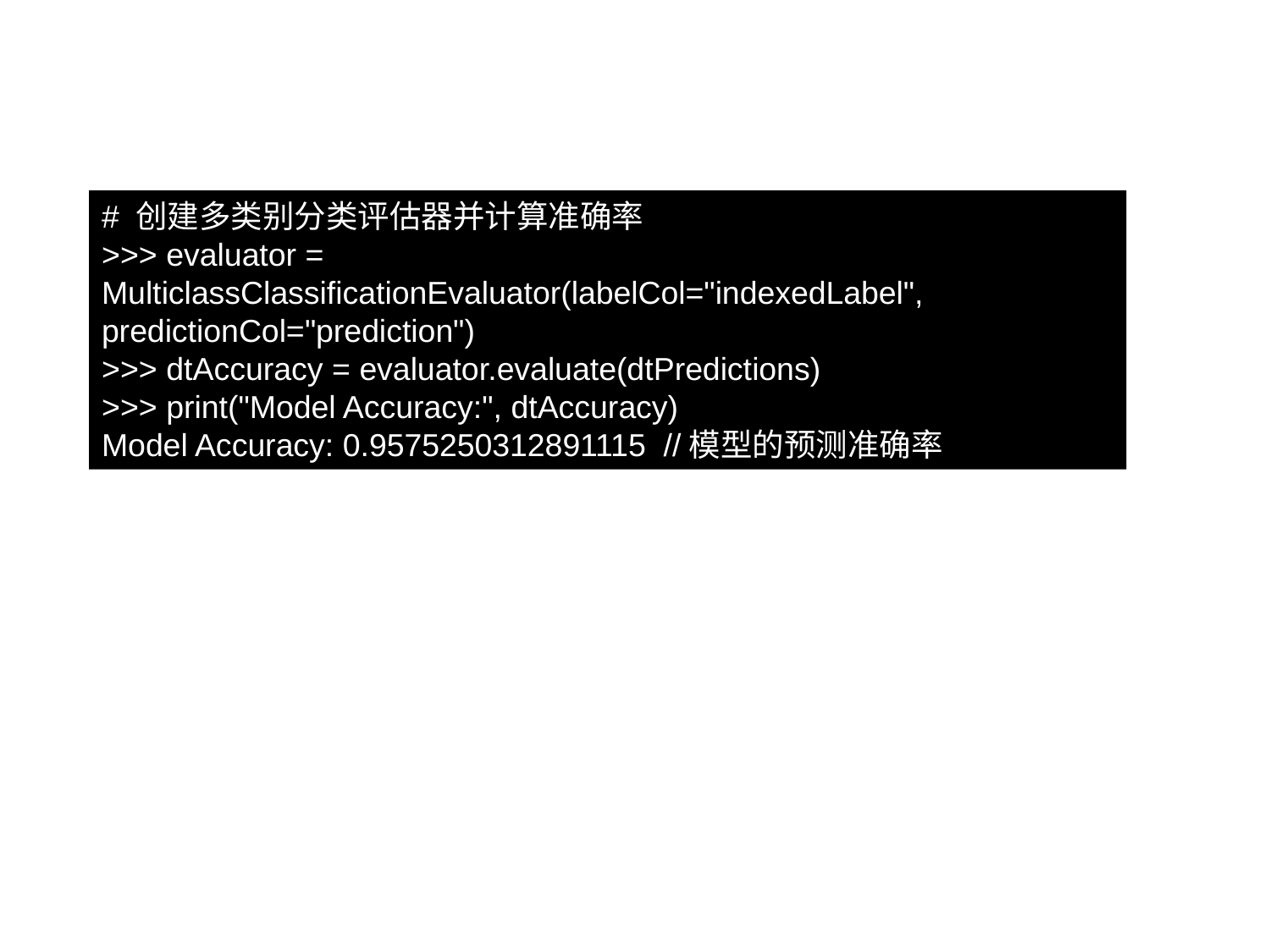

9.7.2 决策树分类算法
# 创建多类别分类评估器并计算准确率
>>> evaluator = MulticlassClassificationEvaluator(labelCol="indexedLabel", predictionCol="prediction")
>>> dtAccuracy = evaluator.evaluate(dtPredictions)
>>> print("Model Accuracy:", dtAccuracy)
Model Accuracy: 0.9575250312891115  //模型的预测准确率